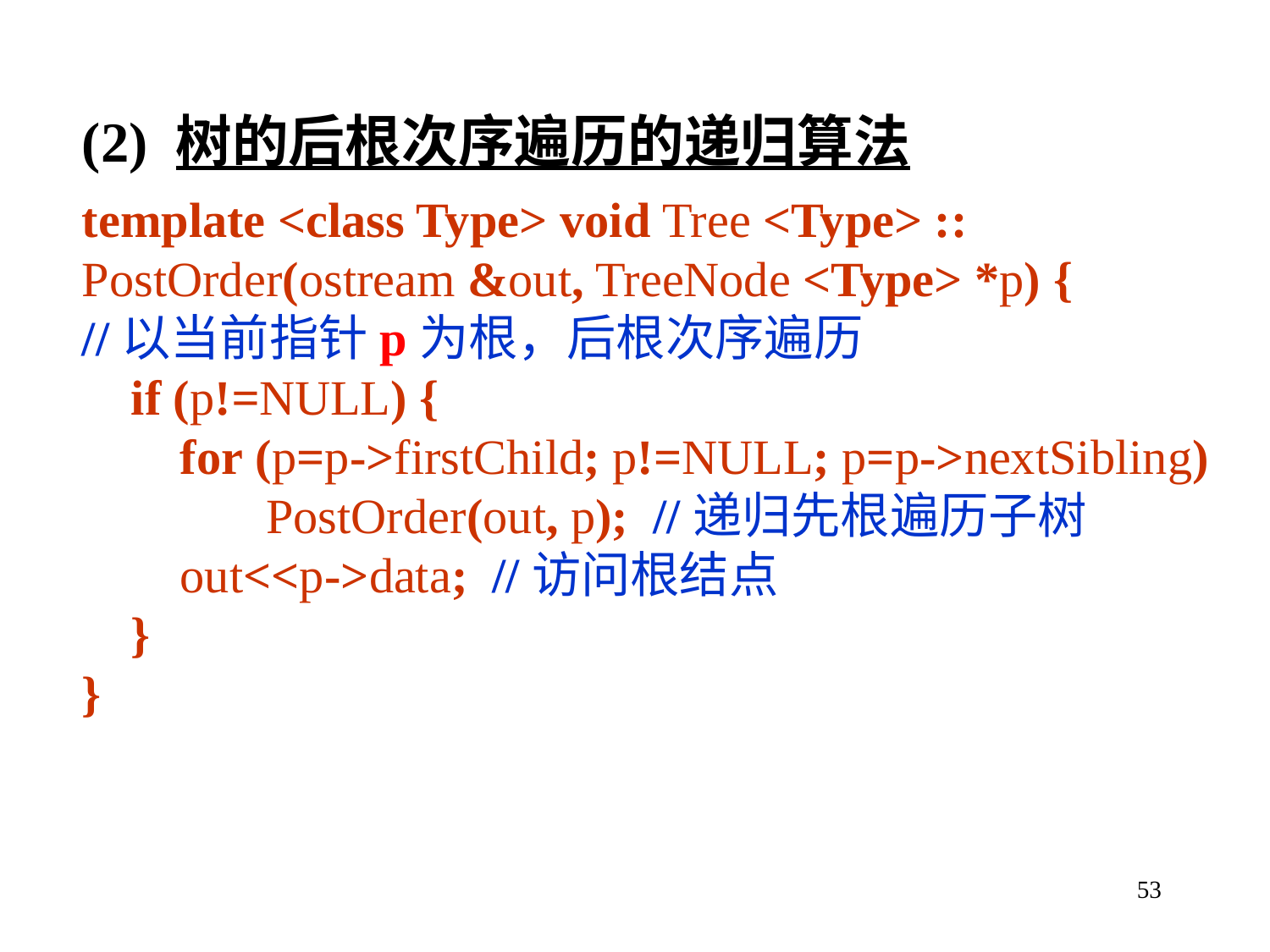

(2) 树的后根次序遍历的递归算法
template <class Type> void Tree <Type> ::
PostOrder(ostream &out, TreeNode <Type> *p) {
//以当前指针p为根，后根次序遍历
    if (p!=NULL) {
        for (p=p->firstChild; p!=NULL; p=p->nextSibling)
               PostOrder(out, p);  //递归先根遍历子树
        out<<p->data;  //访问根结点
    }
}
53